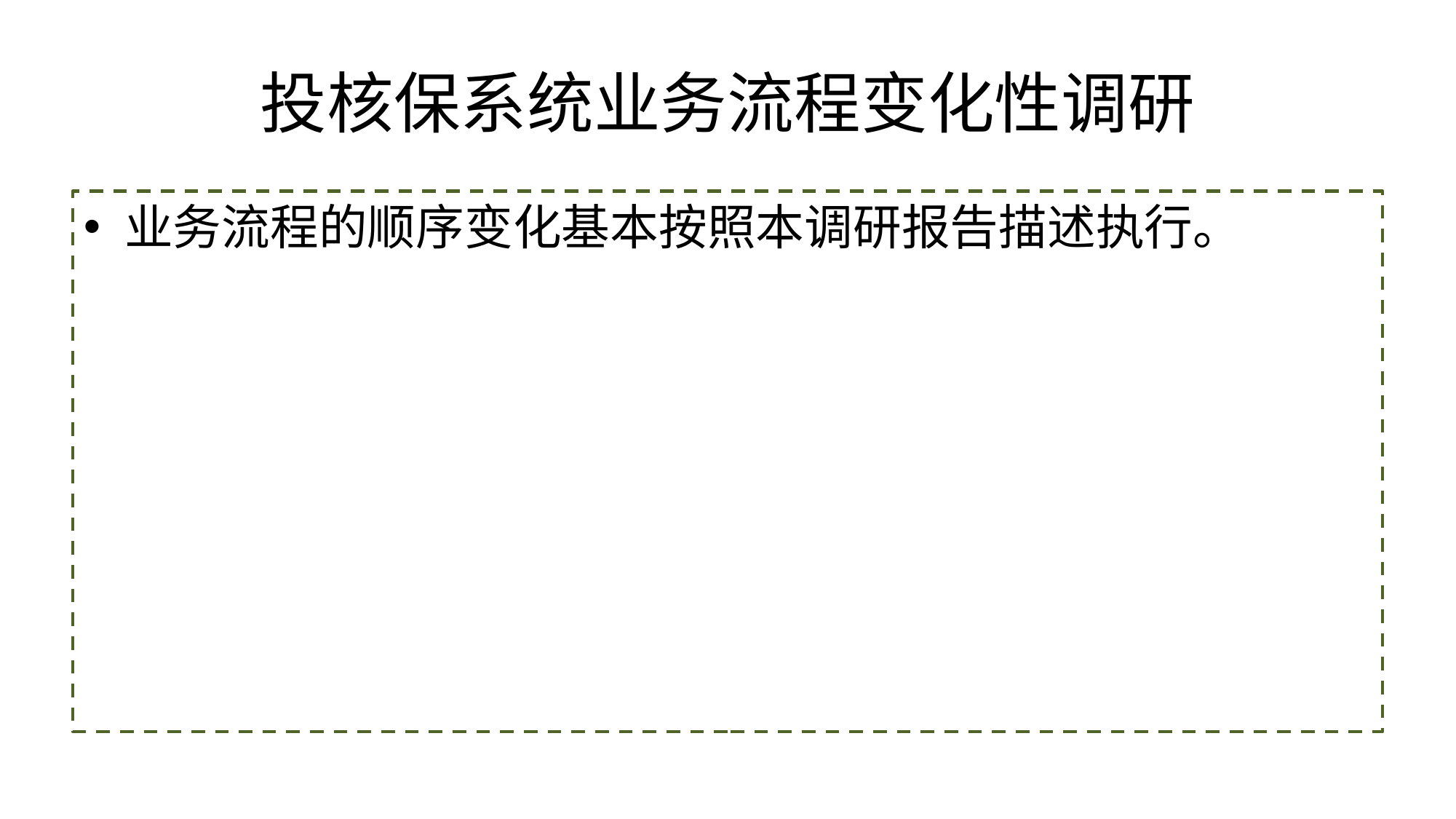

# 投核保系统业务流程变化性调研
业务流程的顺序变化基本按照本调研报告描述执行。